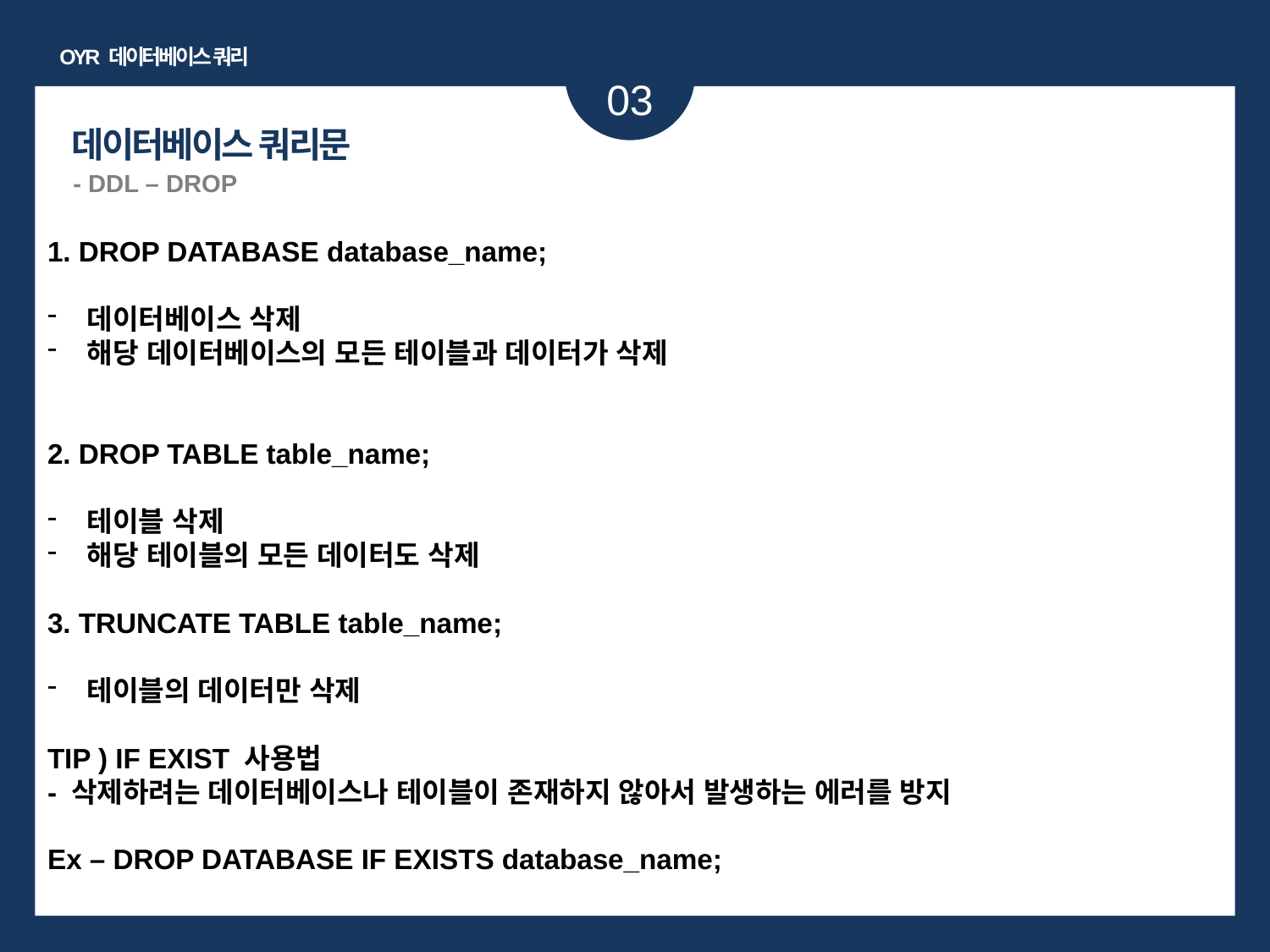

OYR 데이터베이스 쿼리
03

데이터베이스 쿼리문
- DDL – DROP
1. DROP DATABASE database_name;

데이터베이스 삭제
해당 데이터베이스의 모든 테이블과 데이터가 삭제

2. DROP TABLE table_name;

테이블 삭제
해당 테이블의 모든 데이터도 삭제

3. TRUNCATE TABLE table_name;

테이블의 데이터만 삭제

TIP ) IF EXIST 사용법
- 삭제하려는 데이터베이스나 테이블이 존재하지 않아서 발생하는 에러를 방지

Ex – DROP DATABASE IF EXISTS database_name;